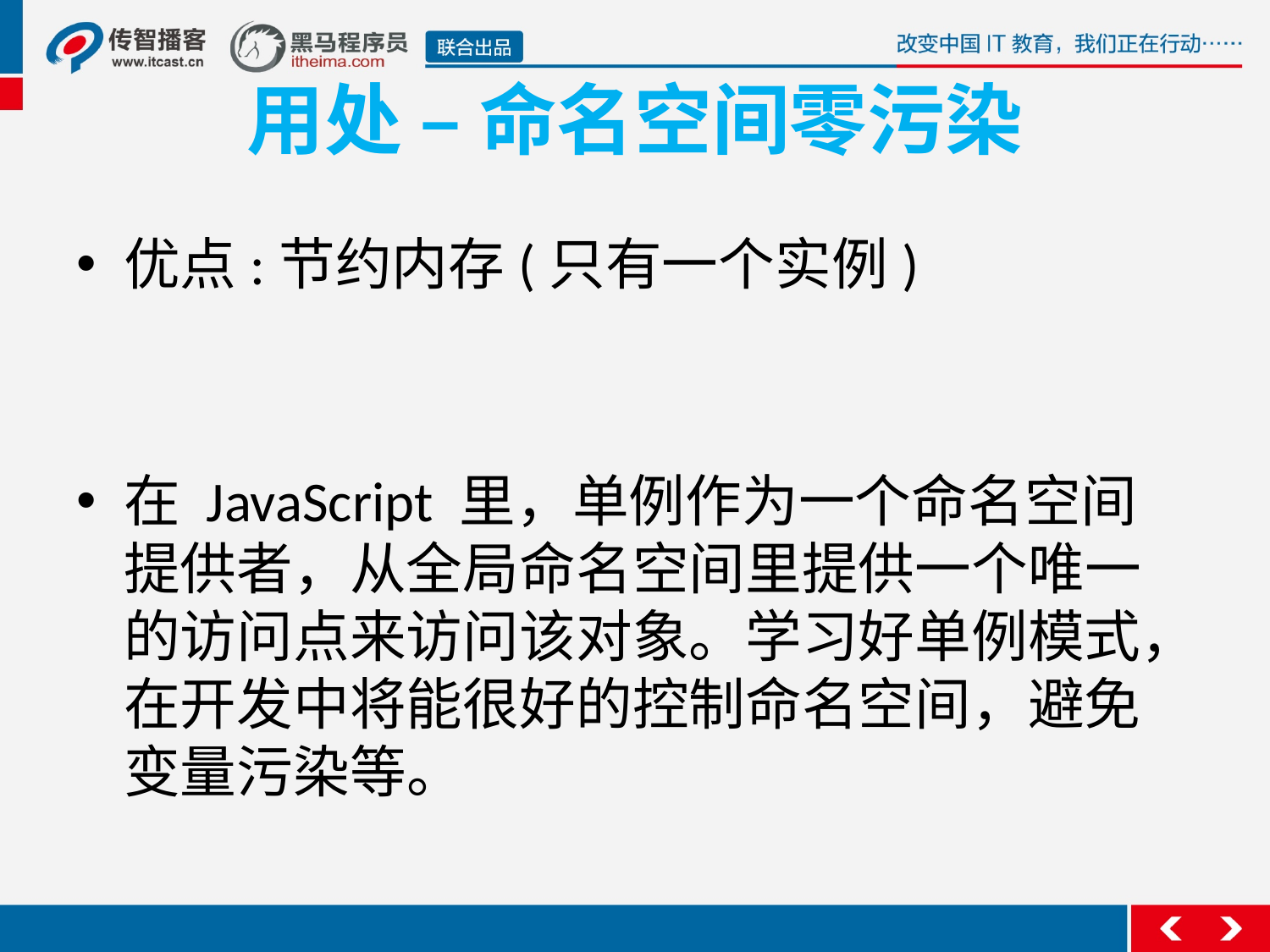

# 用处 – 命名空间零污染
优点:节约内存(只有一个实例)

在 JavaScript 里，单例作为一个命名空间提供者，从全局命名空间里提供一个唯一的访问点来访问该对象。学习好单例模式，在开发中将能很好的控制命名空间，避免变量污染等。